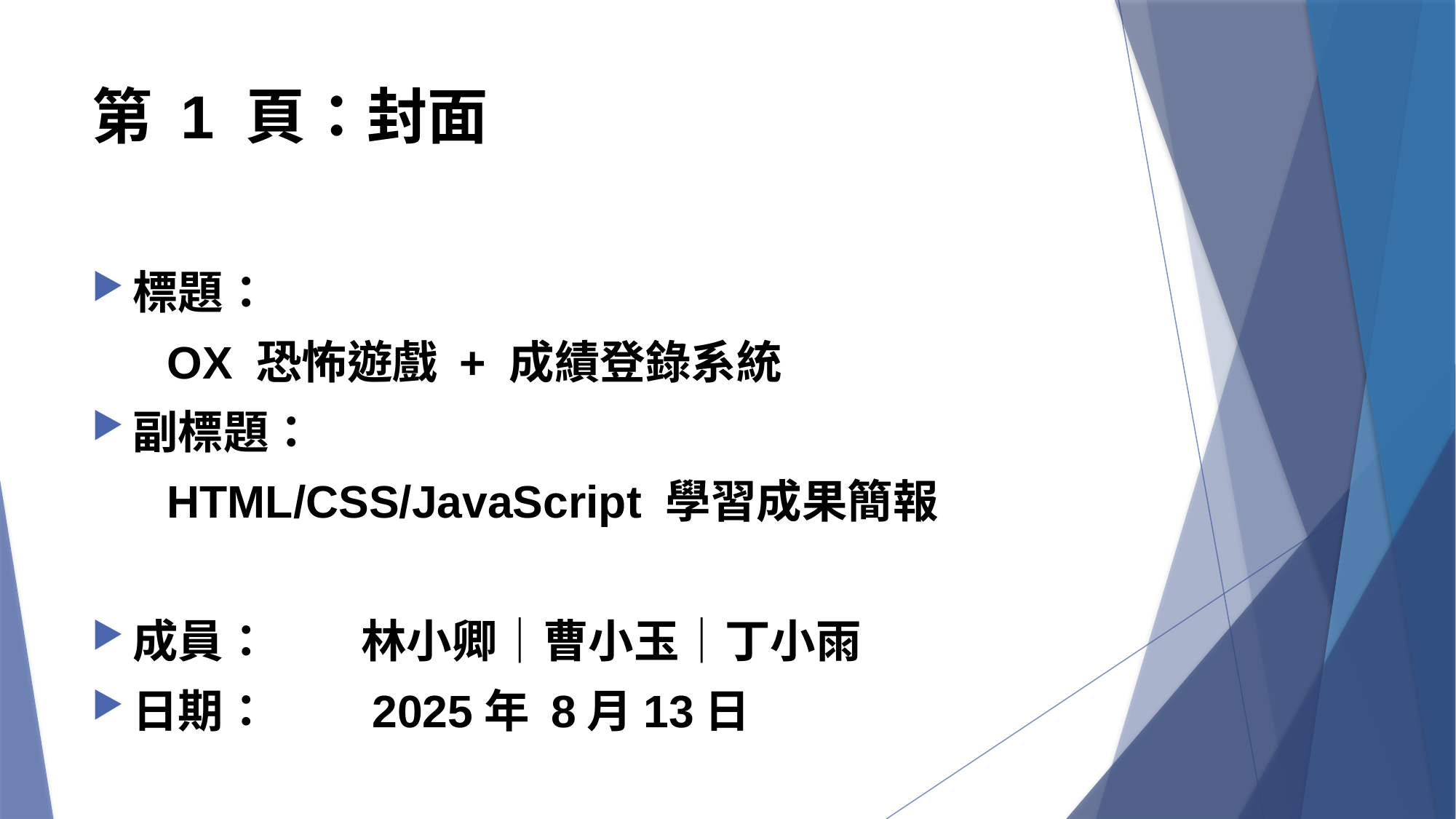

# 第 1 頁：封面
標題：
      OX 恐怖遊戲 + 成績登錄系統
副標題：
      HTML/CSS/JavaScript 學習成果簡報

成員：	 林小卿｜曹小玉｜丁小雨
日期：	 2025年 8月13日